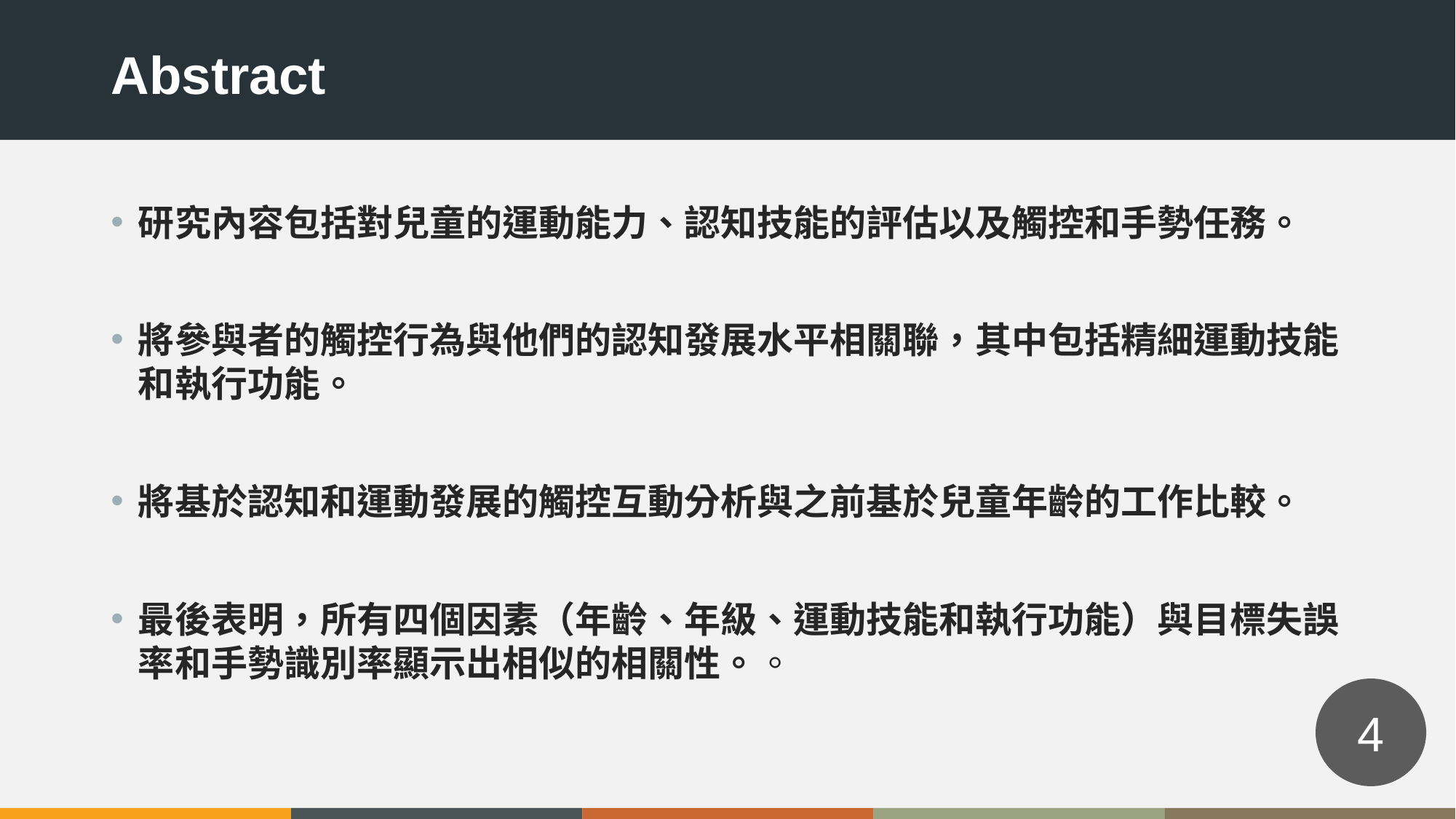

Abstract
研究內容包括對兒童的運動能力、認知技能的評估以及觸控和手勢任務。

將參與者的觸控行為與他們的認知發展水平相關聯，其中包括精細運動技能和執行功能。

將基於認知和運動發展的觸控互動分析與之前基於兒童年齡的工作比較。

最後表明，所有四個因素（年齡、年級、運動技能和執行功能）與目標失誤率和手勢識別率顯示出相似的相關性。。
4